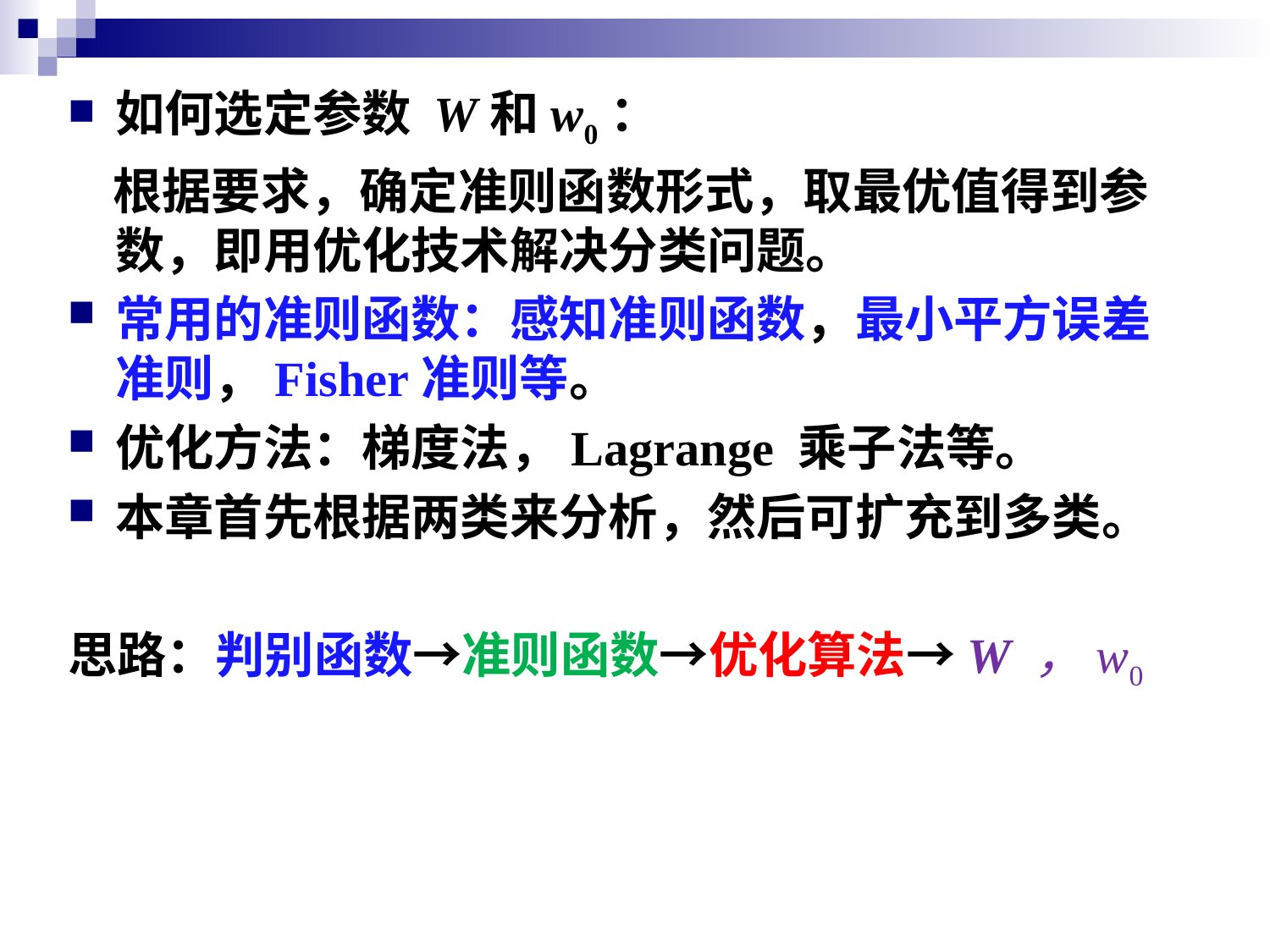

如何选定参数 W和w0：
   根据要求，确定准则函数形式，取最优值得到参数，即用优化技术解决分类问题。
常用的准则函数：感知准则函数，最小平方误差准则，Fisher准则等。
优化方法：梯度法，Lagrange 乘子法等。
本章首先根据两类来分析，然后可扩充到多类。

思路：判别函数→准则函数→优化算法→W ，w0